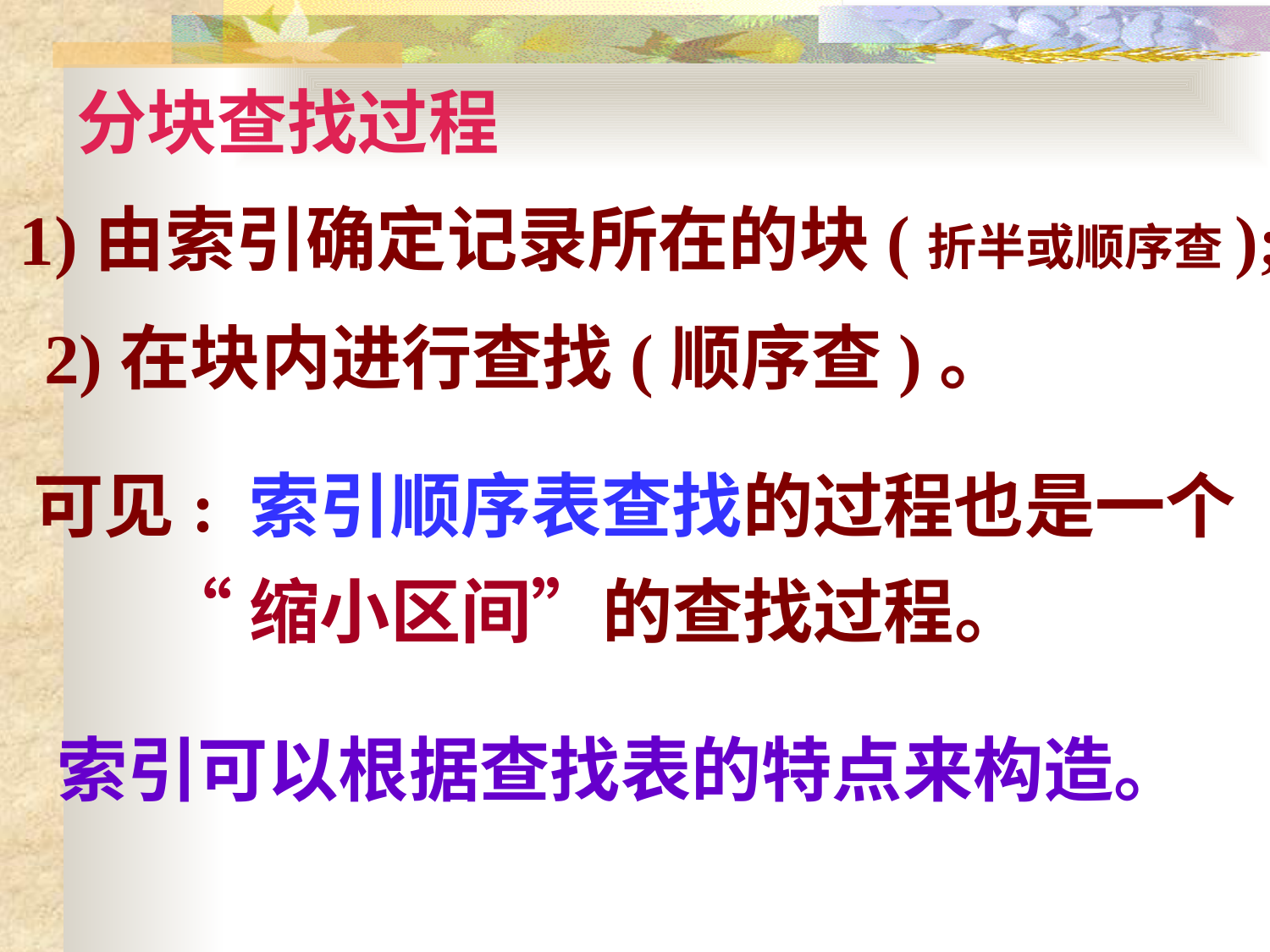

# 分块查找过程
1)由索引确定记录所在的块(折半或顺序查);
2)在块内进行查找(顺序查)。
可见: 索引顺序表查找的过程也是一个
        “缩小区间”的查找过程。
索引可以根据查找表的特点来构造。